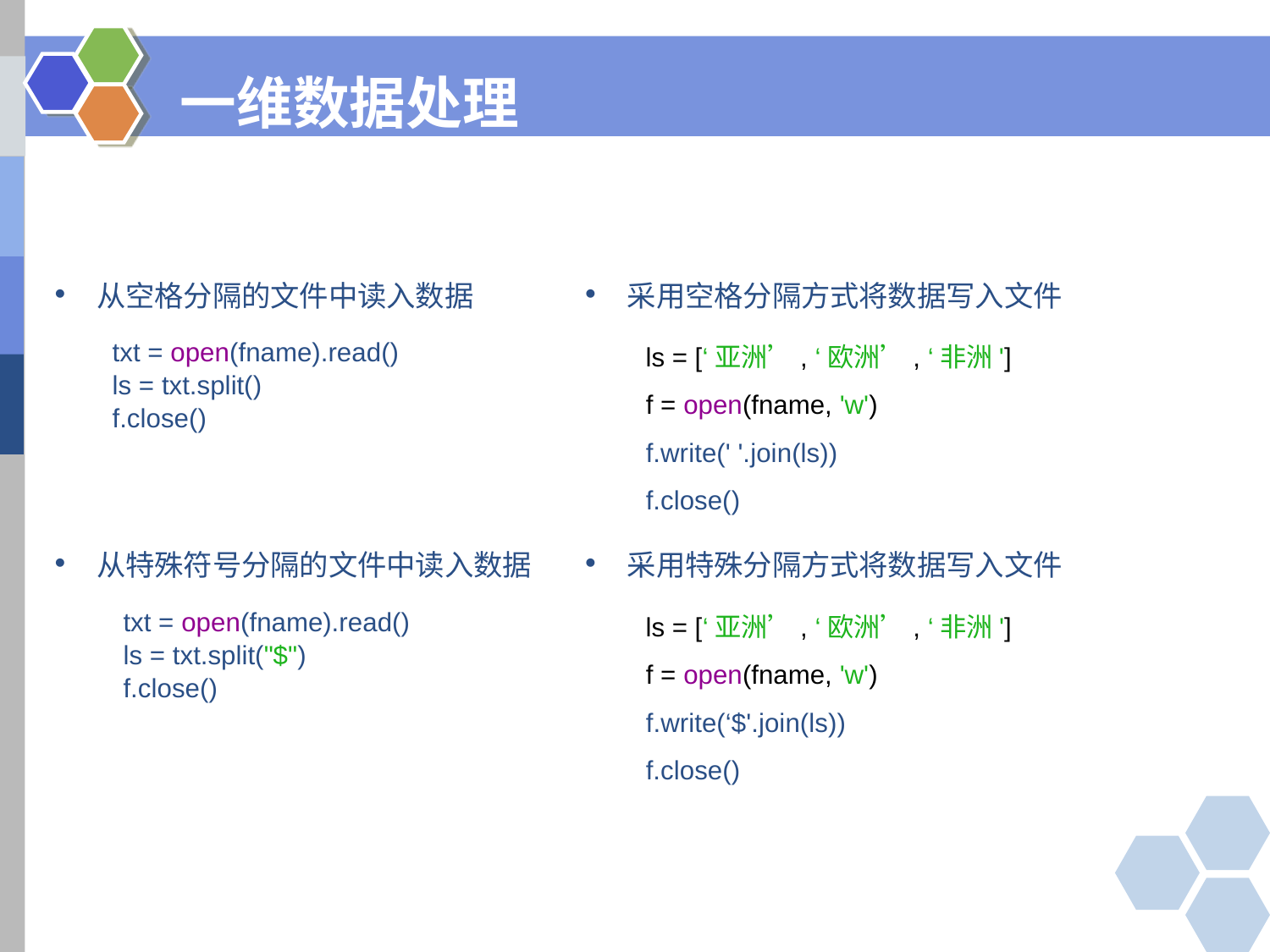

# 一维数据处理
从空格分隔的文件中读入数据

采用空格分隔方式将数据写入文件
txt = open(fname).read()
ls = txt.split()
f.close()
ls = [‘亚洲’, ‘欧洲’, ‘非洲']
f = open(fname, 'w')
f.write(' '.join(ls))
f.close()
从特殊符号分隔的文件中读入数据
采用特殊分隔方式将数据写入文件
txt = open(fname).read()
ls = txt.split("$")
f.close()
ls = [‘亚洲’, ‘欧洲’, ‘非洲']
f = open(fname, 'w')
f.write(‘$'.join(ls))
f.close()